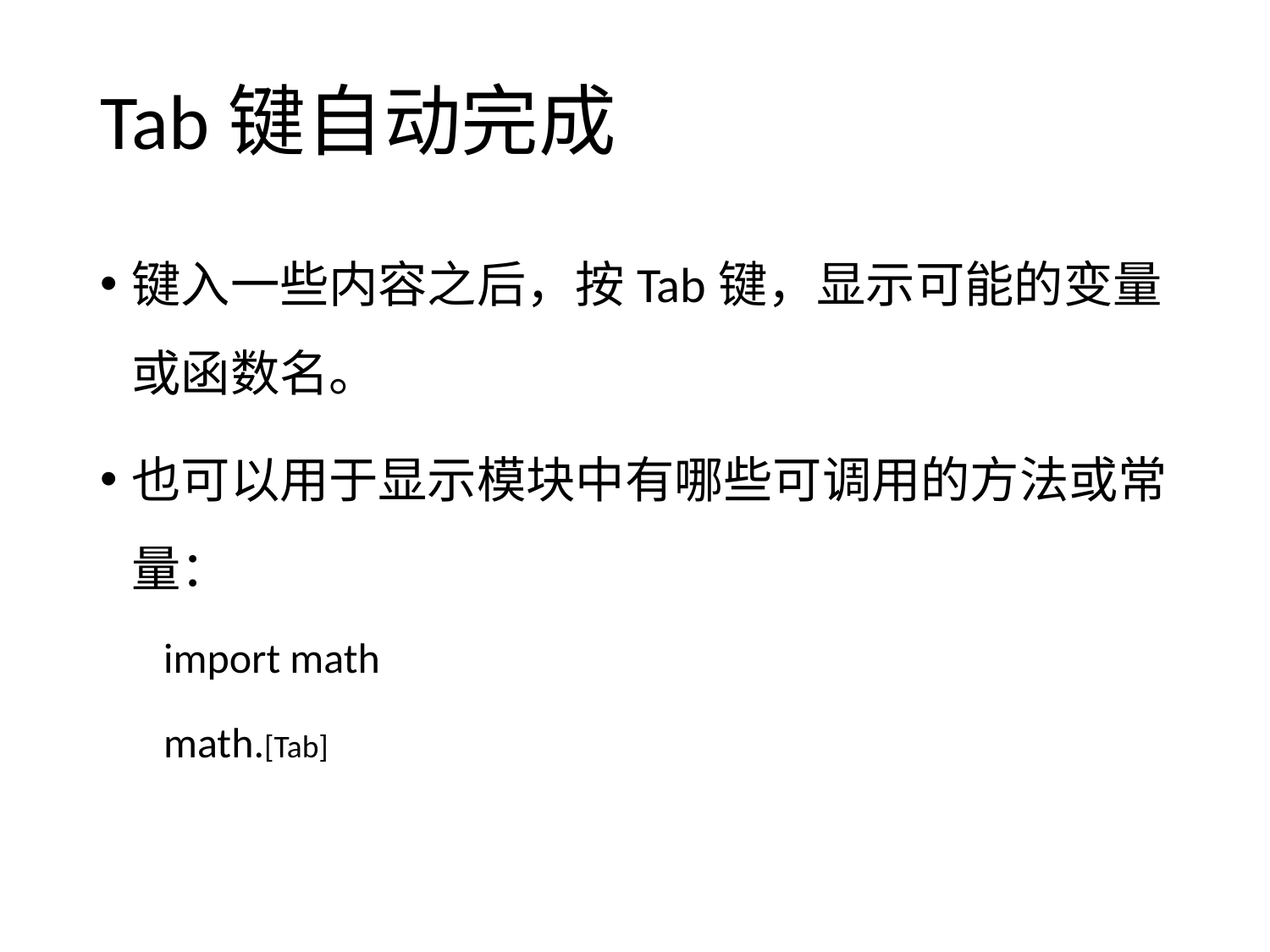

# Tab键自动完成
键入一些内容之后，按Tab键，显示可能的变量或函数名。
也可以用于显示模块中有哪些可调用的方法或常量：
import math
math.[Tab]